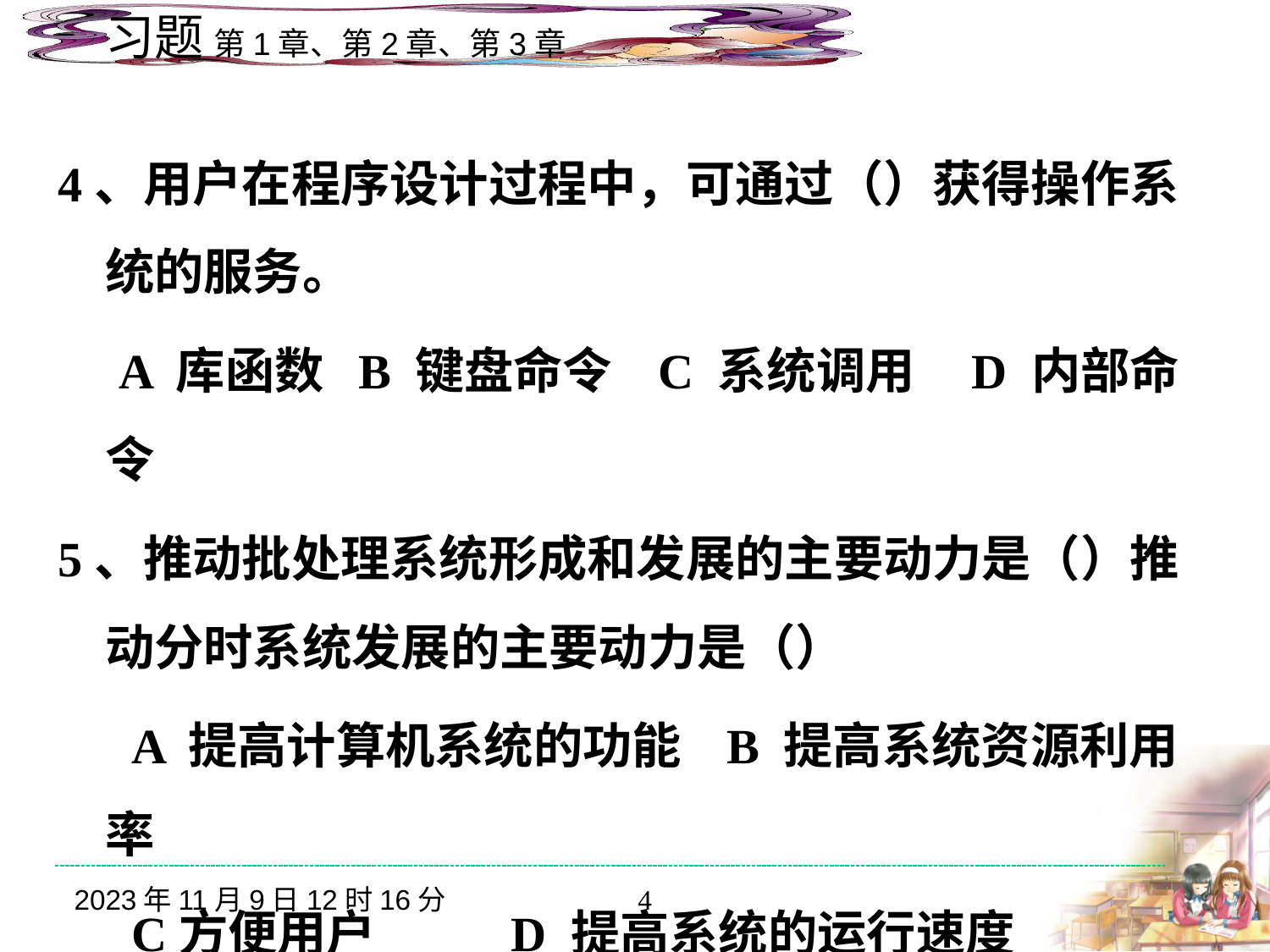

4、用户在程序设计过程中，可通过（）获得操作系统的服务。
     A 库函数  B 键盘命令   C 系统调用    D 内部命令
5、推动批处理系统形成和发展的主要动力是（）推动分时系统发展的主要动力是（）
      A 提高计算机系统的功能   B 提高系统资源利用率
      C方便用户           D 提高系统的运行速度

2023年11月9日12时16分
4